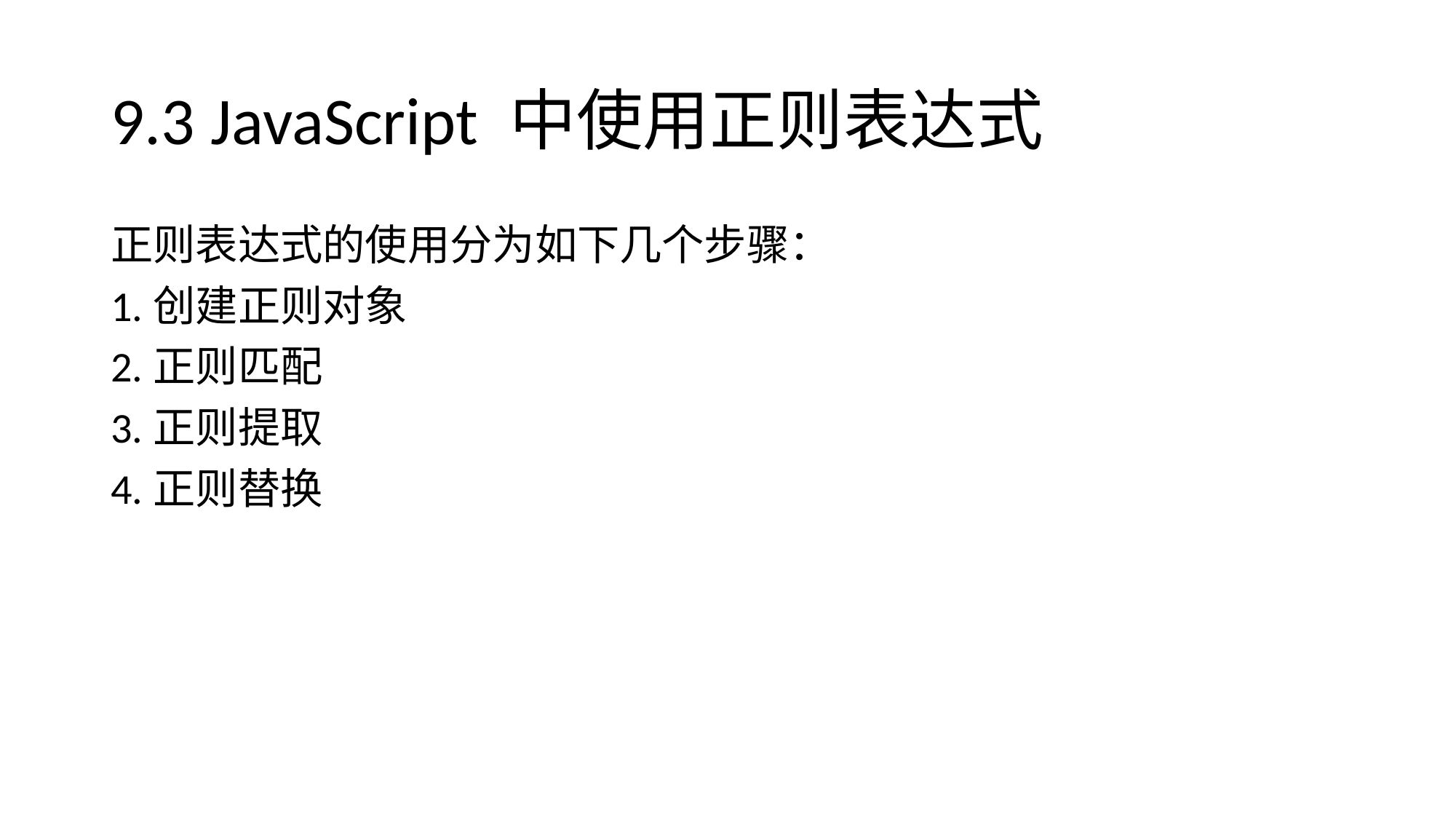

# 9.3 JavaScript 中使用正则表达式
正则表达式的使用分为如下几个步骤：
1.创建正则对象
2.正则匹配
3.正则提取
4.正则替换